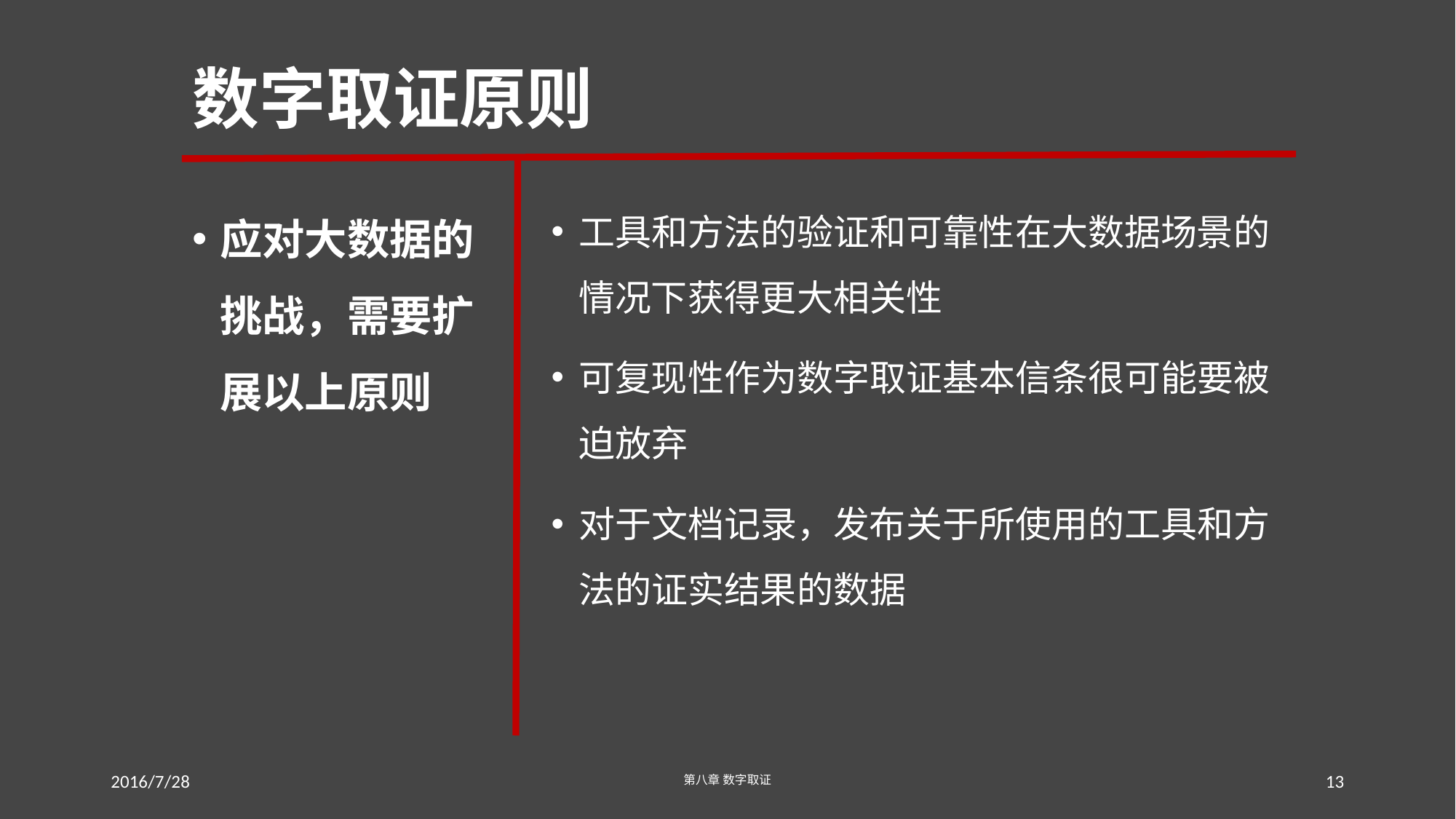

# 数字取证原则
应对大数据的挑战，需要扩展以上原则

工具和方法的验证和可靠性在大数据场景的情况下获得更大相关性
可复现性作为数字取证基本信条很可能要被迫放弃
对于文档记录，发布关于所使用的工具和方法的证实结果的数据
2016/7/28
第八章 数字取证
13